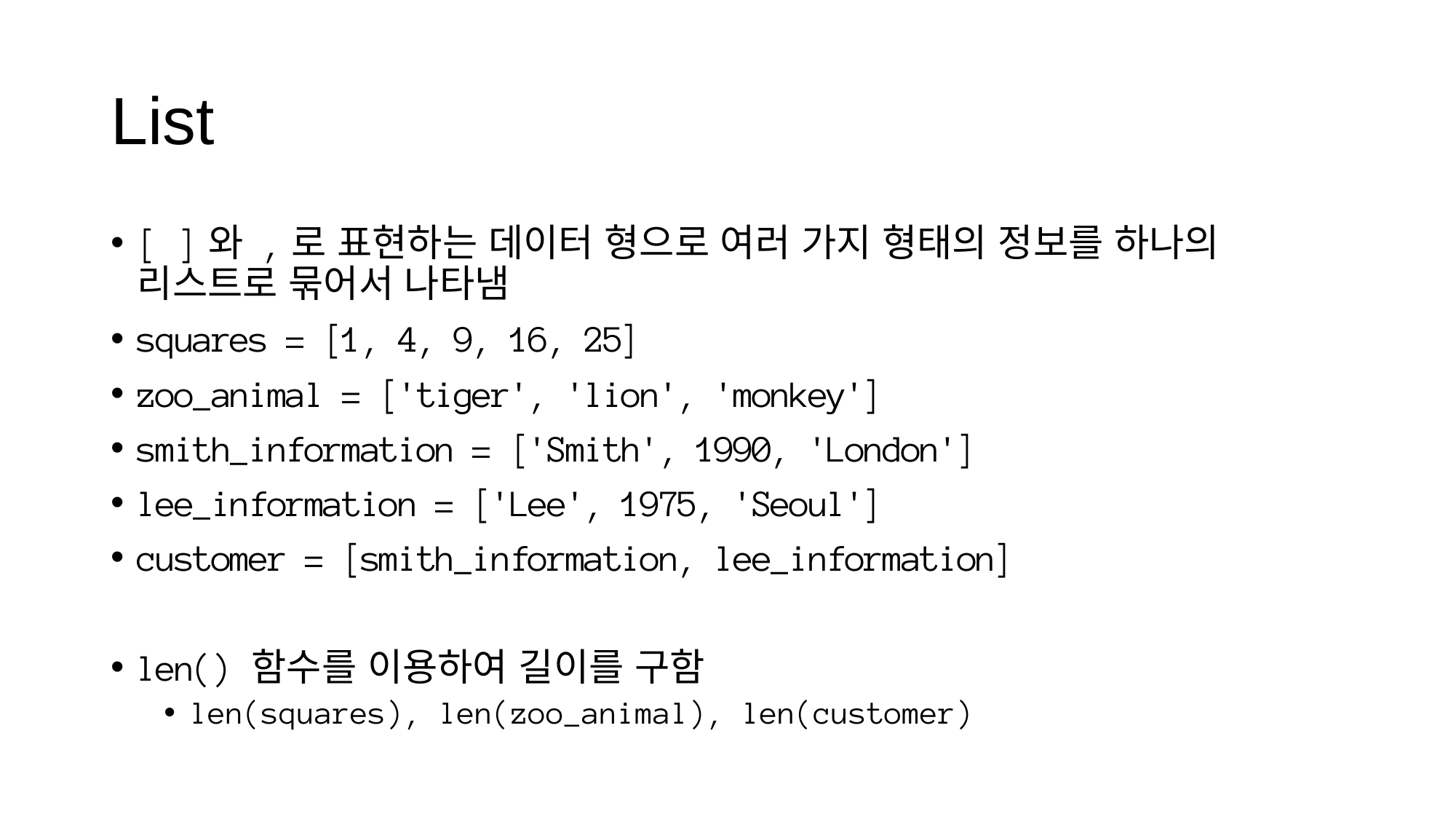

# List
[ ]와 ,로 표현하는 데이터 형으로 여러 가지 형태의 정보를 하나의 리스트로 묶어서 나타냄
squares = [1, 4, 9, 16, 25]
zoo_animal = ['tiger', 'lion', 'monkey']
smith_information = ['Smith', 1990, 'London']
lee_information = ['Lee', 1975, 'Seoul']
customer = [smith_information, lee_information]

len() 함수를 이용하여 길이를 구함
len(squares), len(zoo_animal), len(customer)